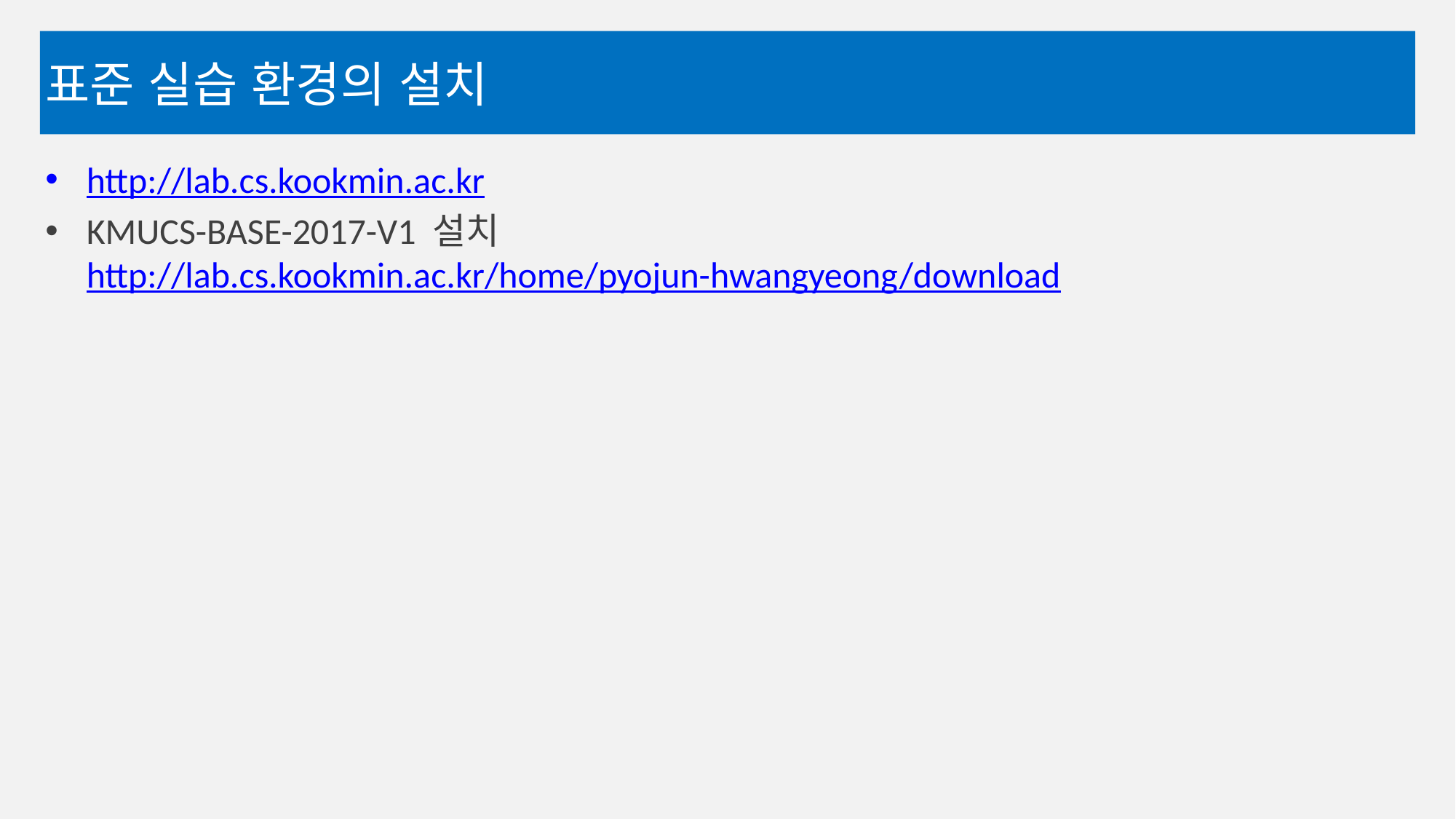

# 표준 실습 환경의 설치
http://lab.cs.kookmin.ac.kr
KMUCS-BASE-2017-V1 설치  http://lab.cs.kookmin.ac.kr/home/pyojun-hwangyeong/download